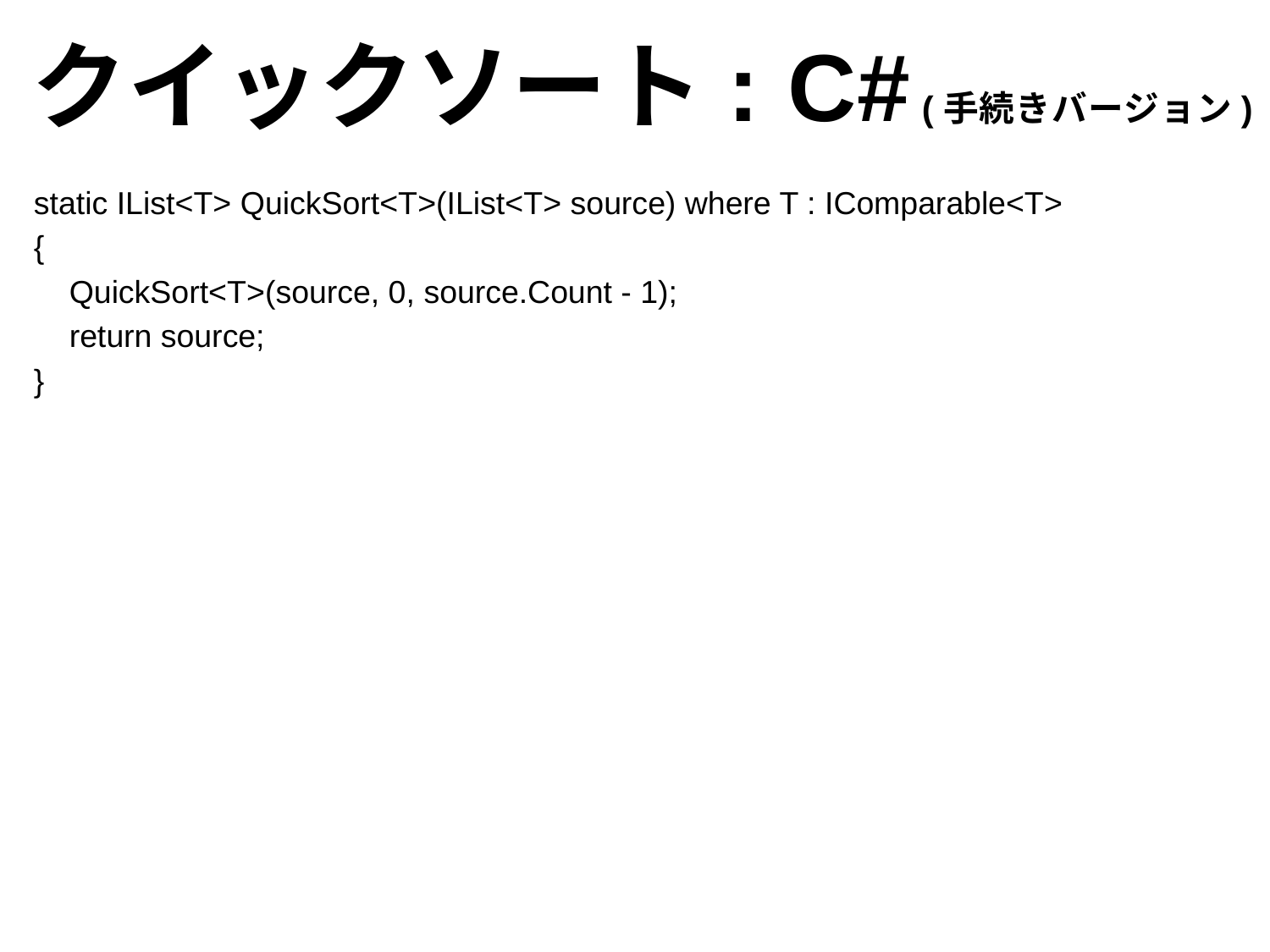

# クイックソート: C# (手続きバージョン)
static IList<T> QuickSort<T>(IList<T> source) where T : IComparable<T>
{
    QuickSort<T>(source, 0, source.Count - 1);
    return source;
}